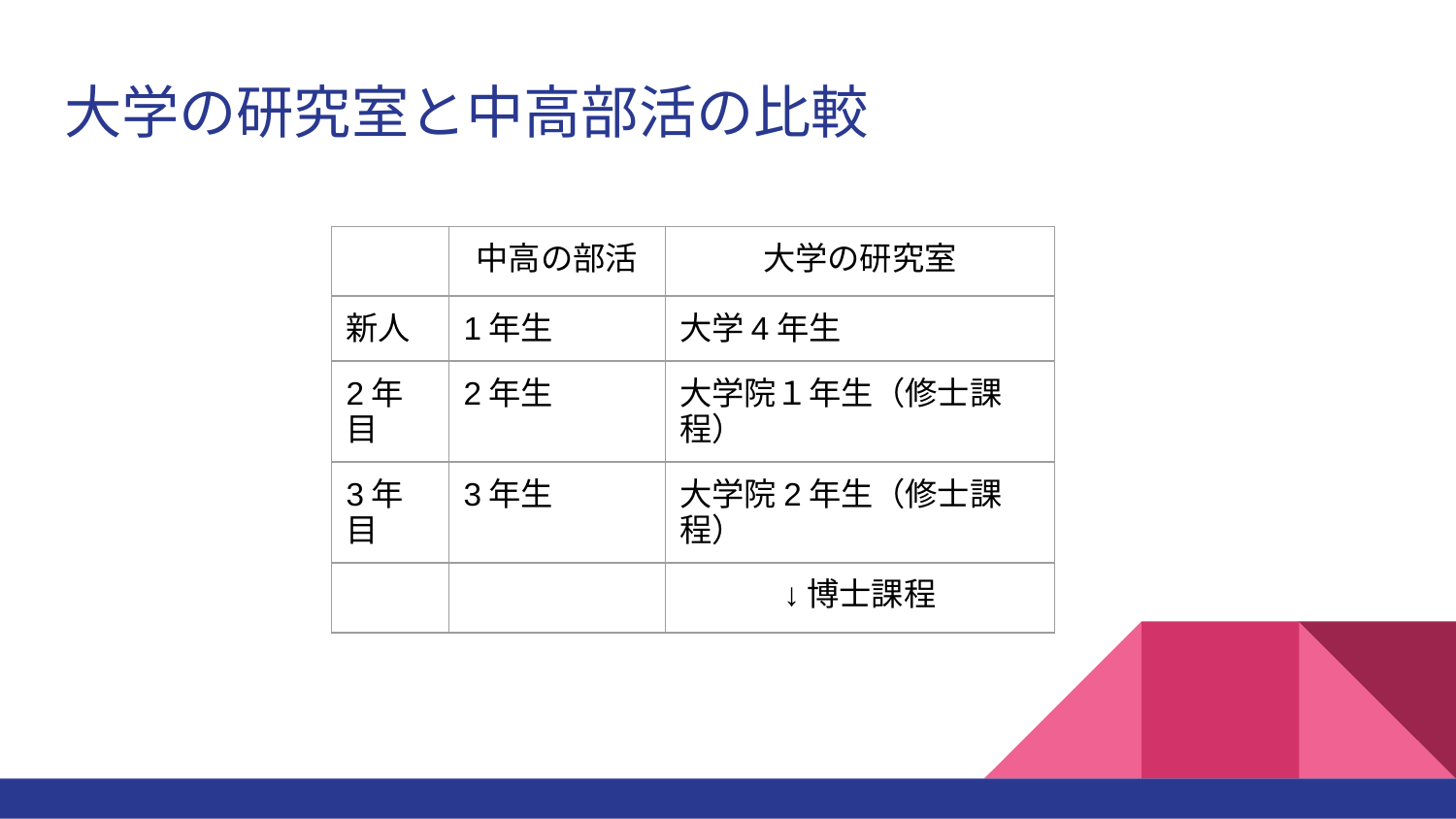

# 大学の研究室と中高部活の比較
|  | 中高の部活 | 大学の研究室 |
| --- | --- | --- |
| 新人 | 1年生 | 大学4年生 |
| 2年目 | 2年生 | 大学院１年生（修士課程） |
| 3年目 | 3年生 | 大学院2年生（修士課程） |
|  |  | ↓博士課程 |